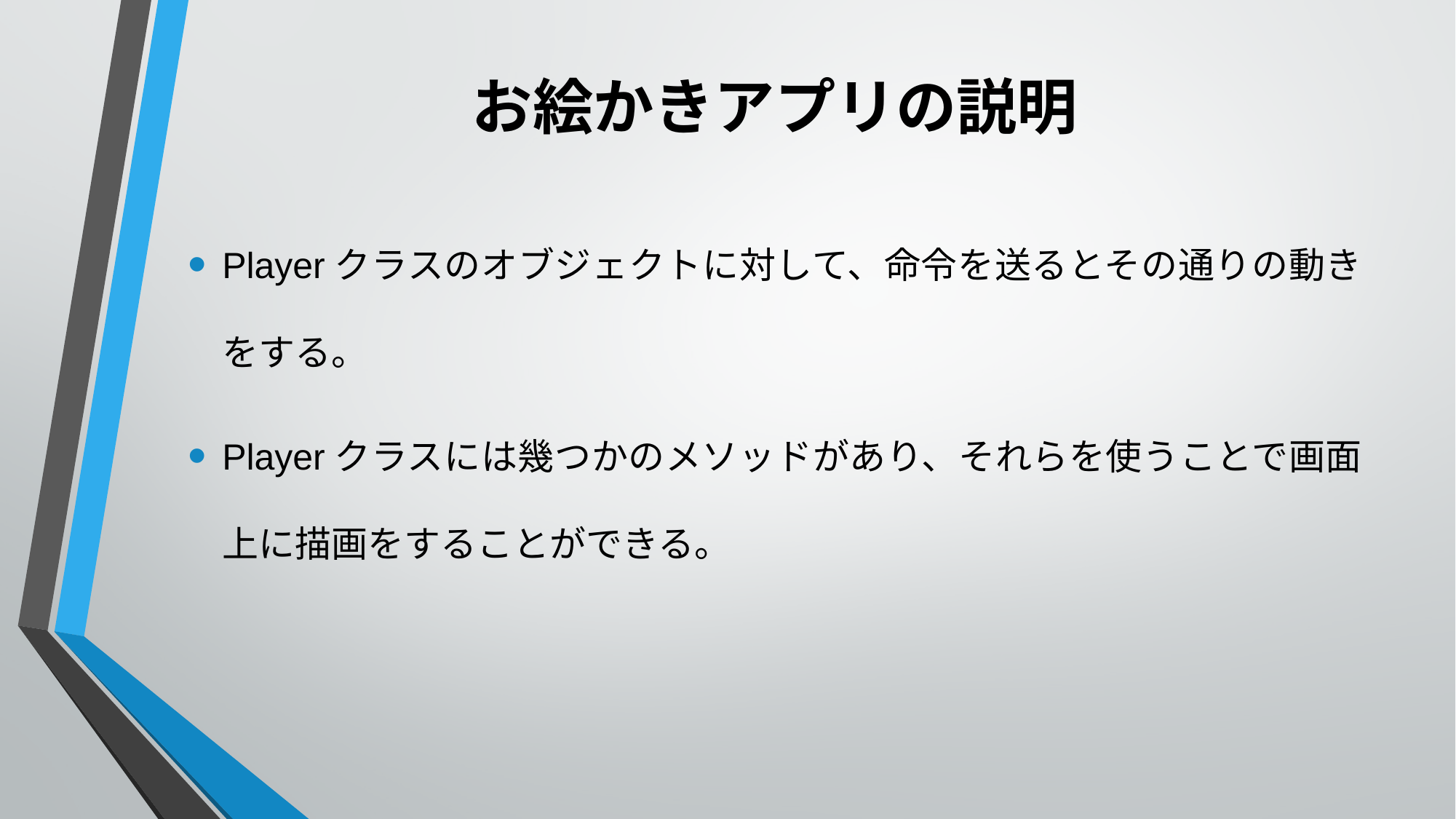

# お絵かきアプリの説明
Playerクラスのオブジェクトに対して、命令を送るとその通りの動きをする。
Playerクラスには幾つかのメソッドがあり、それらを使うことで画面上に描画をすることができる。